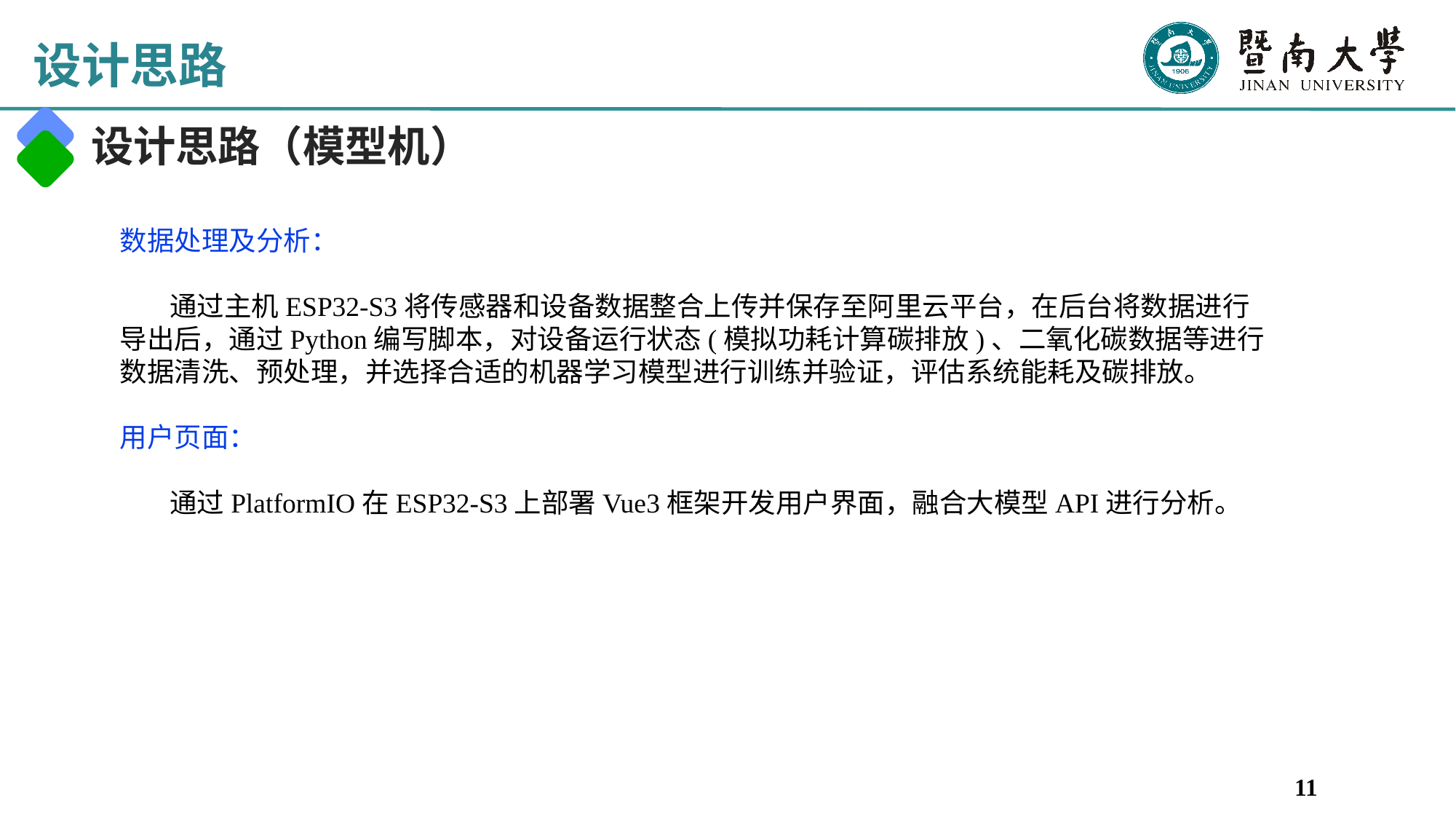

# 设计思路

设计思路（模型机）
数据处理及分析：

       通过主机ESP32-S3将传感器和设备数据整合上传并保存至阿里云平台，在后台将数据进行导出后，通过Python编写脚本，对设备运行状态(模拟功耗计算碳排放)、二氧化碳数据等进行数据清洗、预处理，并选择合适的机器学习模型进行训练并验证，评估系统能耗及碳排放。

用户页面：

       通过PlatformIO在ESP32-S3上部署Vue3框架开发用户界面，融合大模型API进行分析。